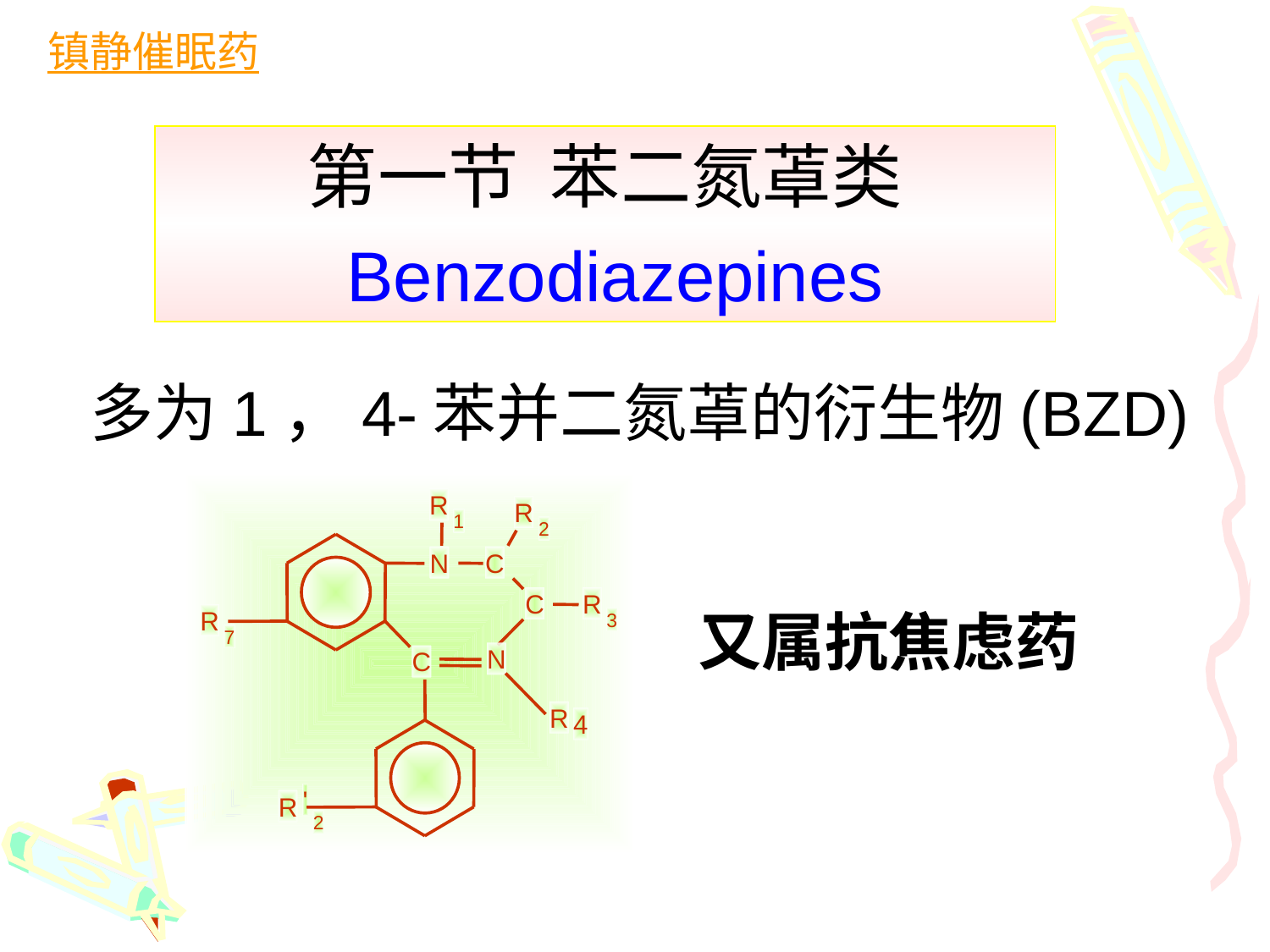

镇静催眠药
第一节  苯二氮䓬类
 Benzodiazepines
多为1，4-苯并二氮䓬的衍生物(BZD)

R
R
1
2

N
C

C
R
R

3

7
N
C

R
4

'
R

2
又属抗焦虑药